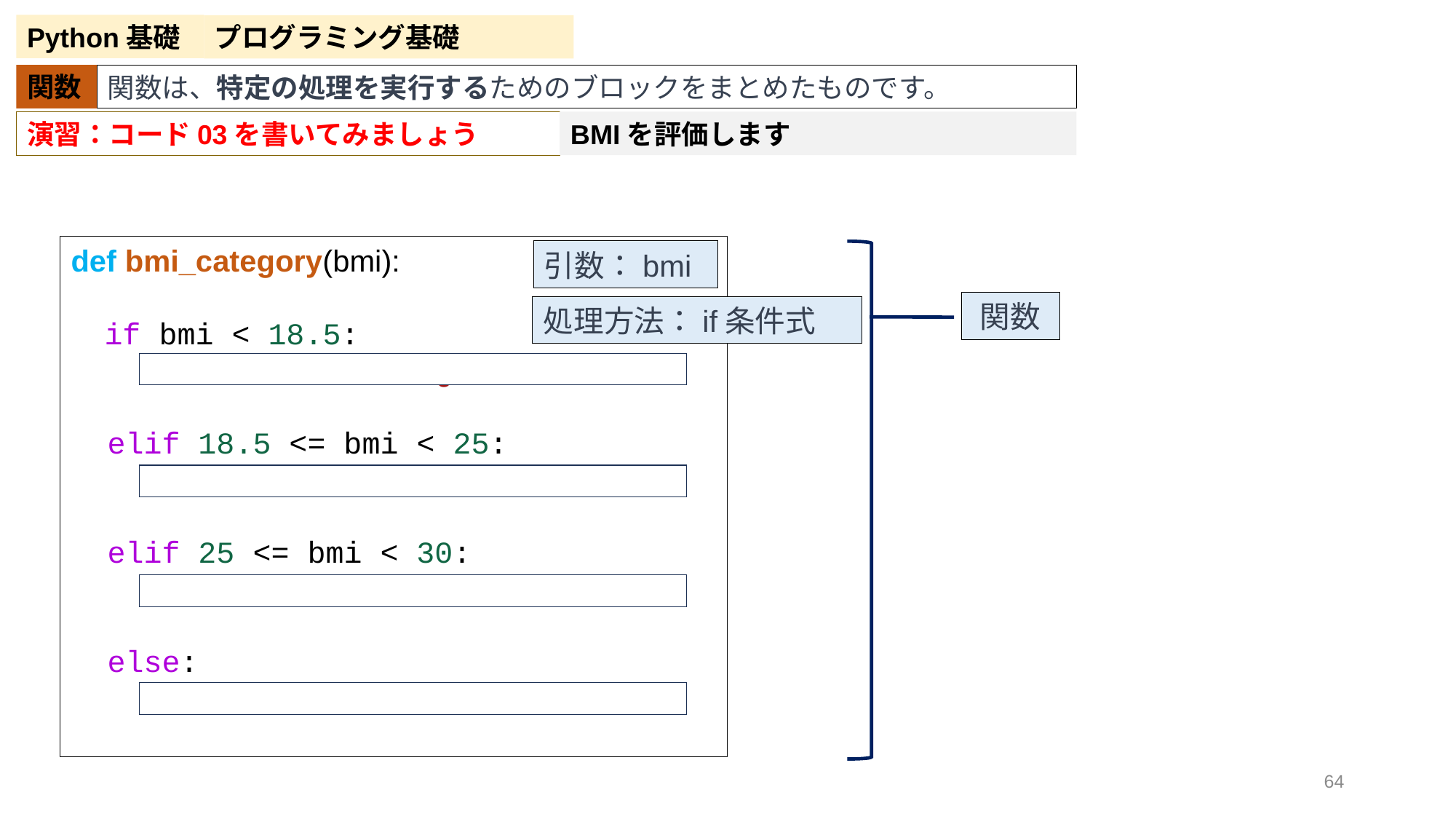

Python基礎
プログラミング基礎
関数
関数は、特定の処理を実行するためのブロックをまとめたものです。
BMIを評価します
演習：コード03を書いてみましょう
def bmi_category(bmi):

    if bmi < 18.5:
    return "Underweight“

  elif 18.5 <= bmi < 25:
    return "Normal weight“

  elif 25 <= bmi < 30:
    return "Overweight“

  else:
    return "Obesity"

引数：bmi

関数
処理方法：if条件式

64